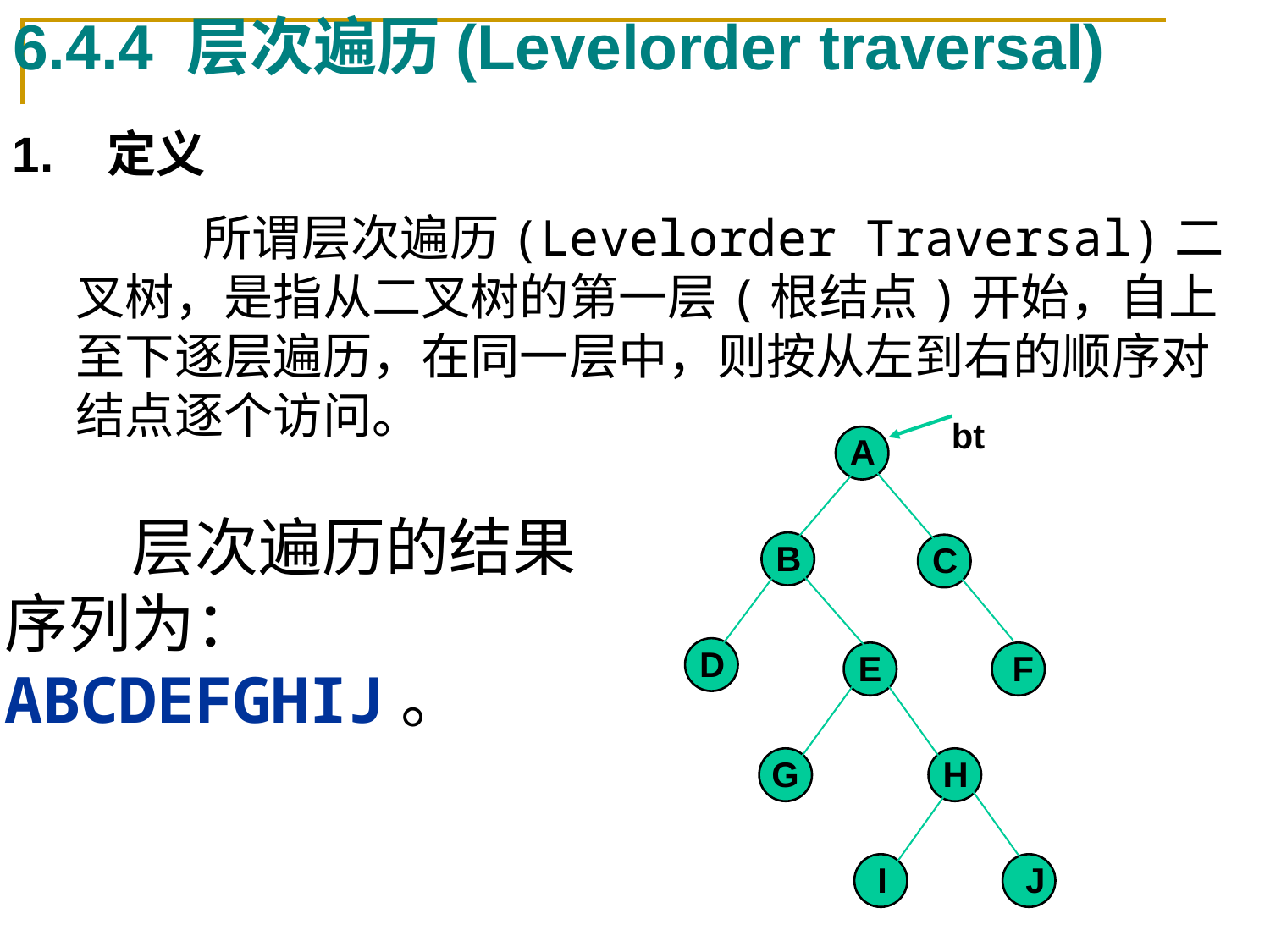

# 6.4.4 层次遍历(Levelorder traversal)
1.   定义
		所谓层次遍历(Levelorder Traversal)二叉树，是指从二叉树的第一层(根结点)开始，自上至下逐层遍历，在同一层中，则按从左到右的顺序对结点逐个访问。
bt

A

B
C

D

E
F

G
H

I
J

		层次遍历的结果序列为： ABCDEFGHIJ。